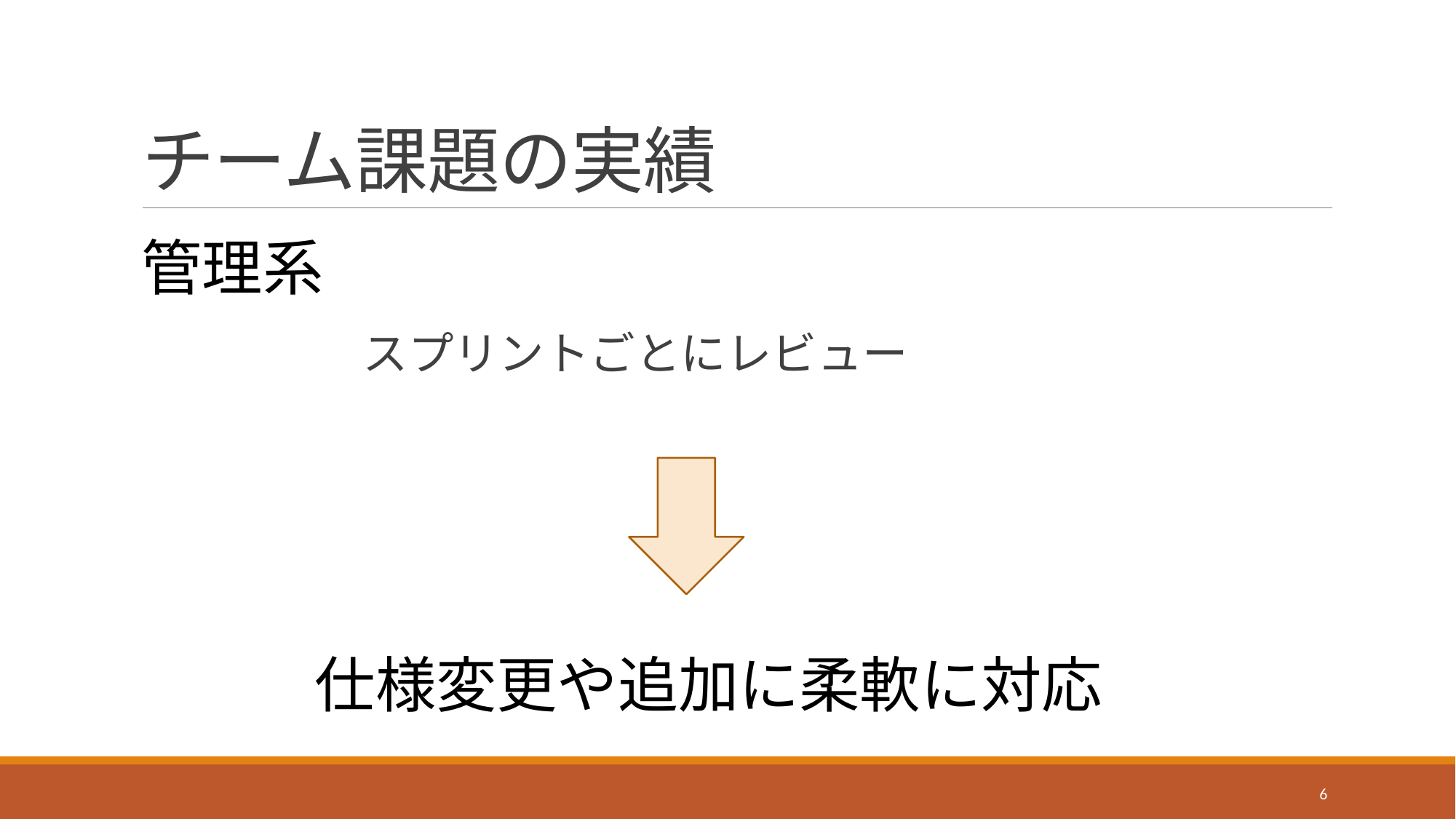

# チーム課題の実績
管理系
スプリントごとにレビュー

仕様変更や追加に柔軟に対応
6